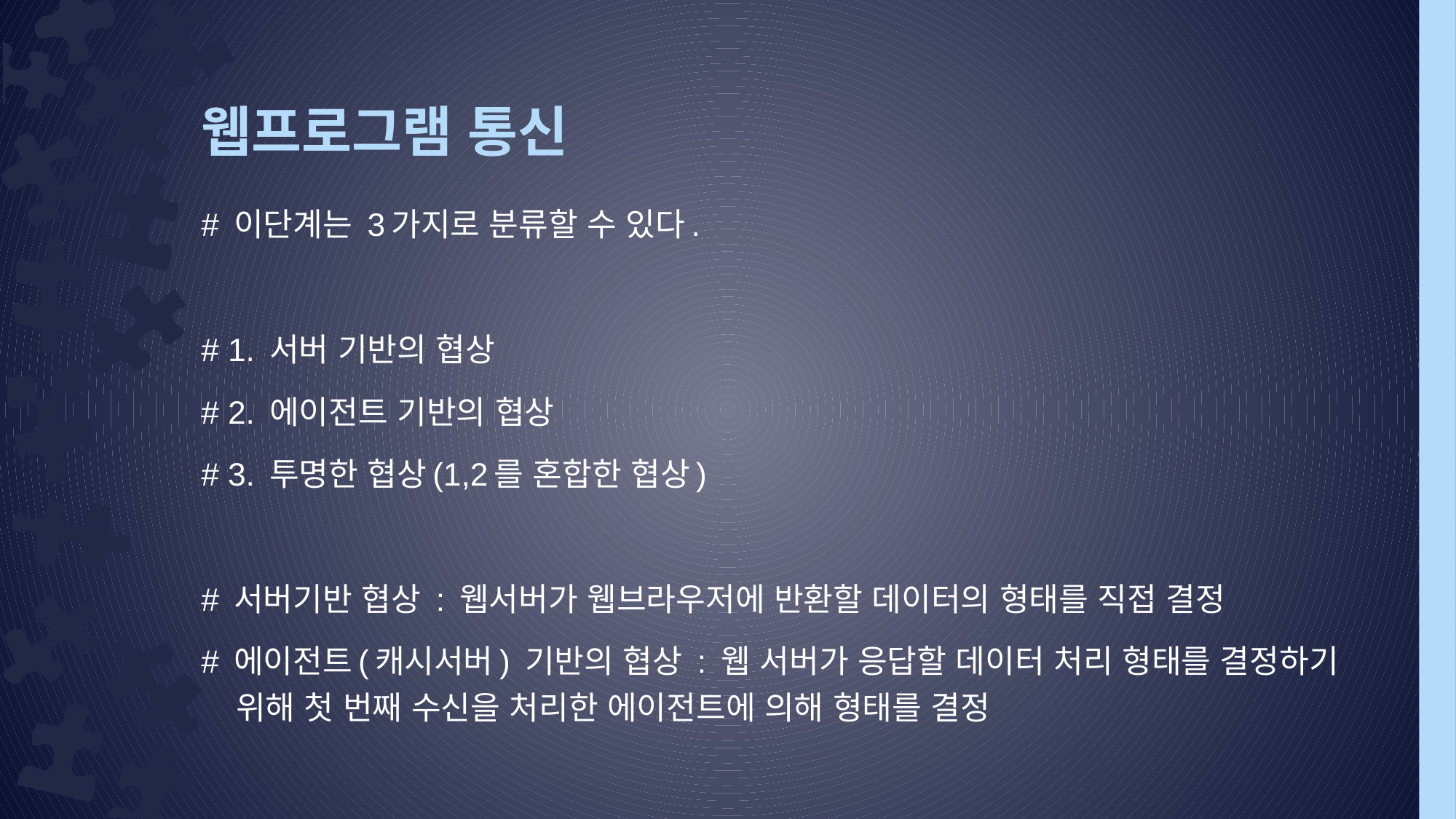

# 웹프로그램 통신
# 이단계는 3가지로 분류할 수 있다.

# 1. 서버 기반의 협상
# 2. 에이전트 기반의 협상
# 3. 투명한 협상(1,2를 혼합한 협상)

# 서버기반 협상 : 웹서버가 웹브라우저에 반환할 데이터의 형태를 직접 결정
# 에이전트(캐시서버) 기반의 협상 : 웹 서버가 응답할 데이터 처리 형태를 결정하기 위해 첫 번째 수신을 처리한 에이전트에 의해 형태를 결정